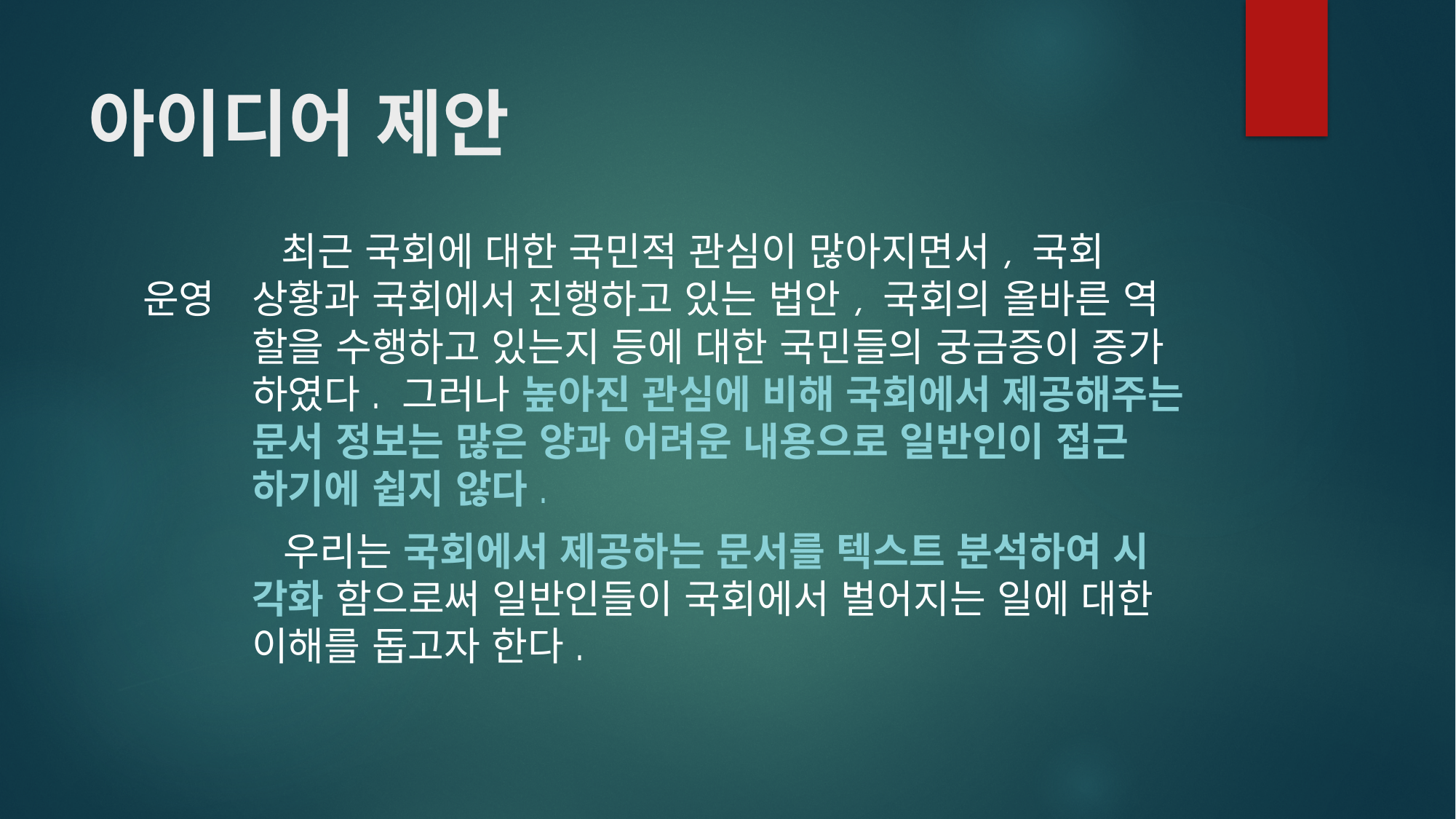

# 아이디어 제안
	  최근 국회에 대한 국민적 관심이 많아지면서, 국회 운영	상황과 국회에서 진행하고 있는 법안, 국회의 올바른 역	할을 수행하고 있는지 등에 대한 국민들의 궁금증이 증가	하였다. 그러나 높아진 관심에 비해 국회에서 제공해주는 	문서 정보는 많은 양과 어려운 내용으로 일반인이 접근 	하기에 쉽지 않다.
	  우리는 국회에서 제공하는 문서를 텍스트 분석하여 시	각화 함으로써 일반인들이 국회에서 벌어지는 일에 대한 	이해를 돕고자 한다.